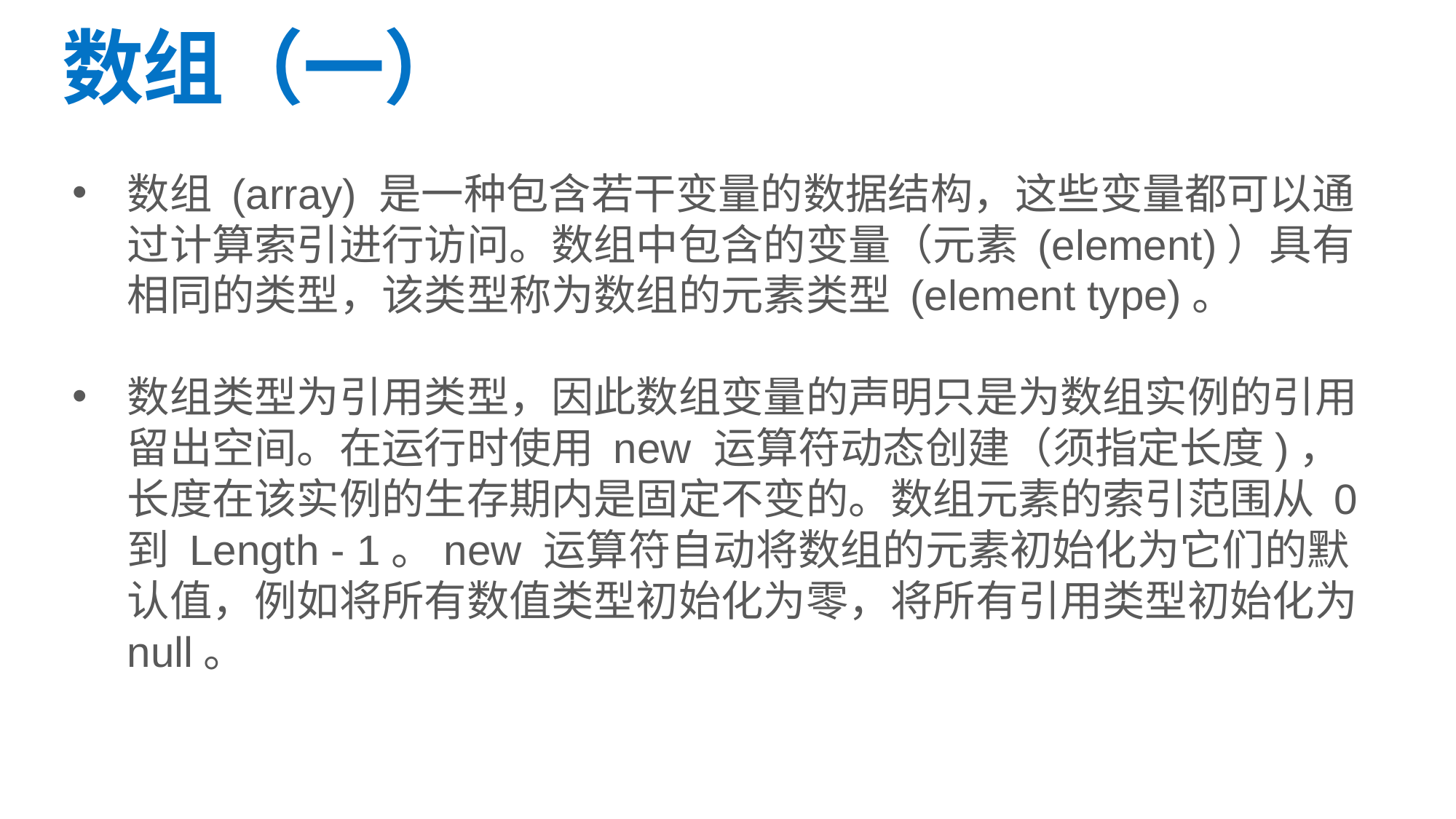

# 数组（一）
数组 (array) 是一种包含若干变量的数据结构，这些变量都可以通过计算索引进行访问。数组中包含的变量（元素 (element)）具有相同的类型，该类型称为数组的元素类型 (element type)。

数组类型为引用类型，因此数组变量的声明只是为数组实例的引用留出空间。在运行时使用 new 运算符动态创建（须指定长度)，长度在该实例的生存期内是固定不变的。数组元素的索引范围从 0 到 Length - 1。new 运算符自动将数组的元素初始化为它们的默认值，例如将所有数值类型初始化为零，将所有引用类型初始化为 null。